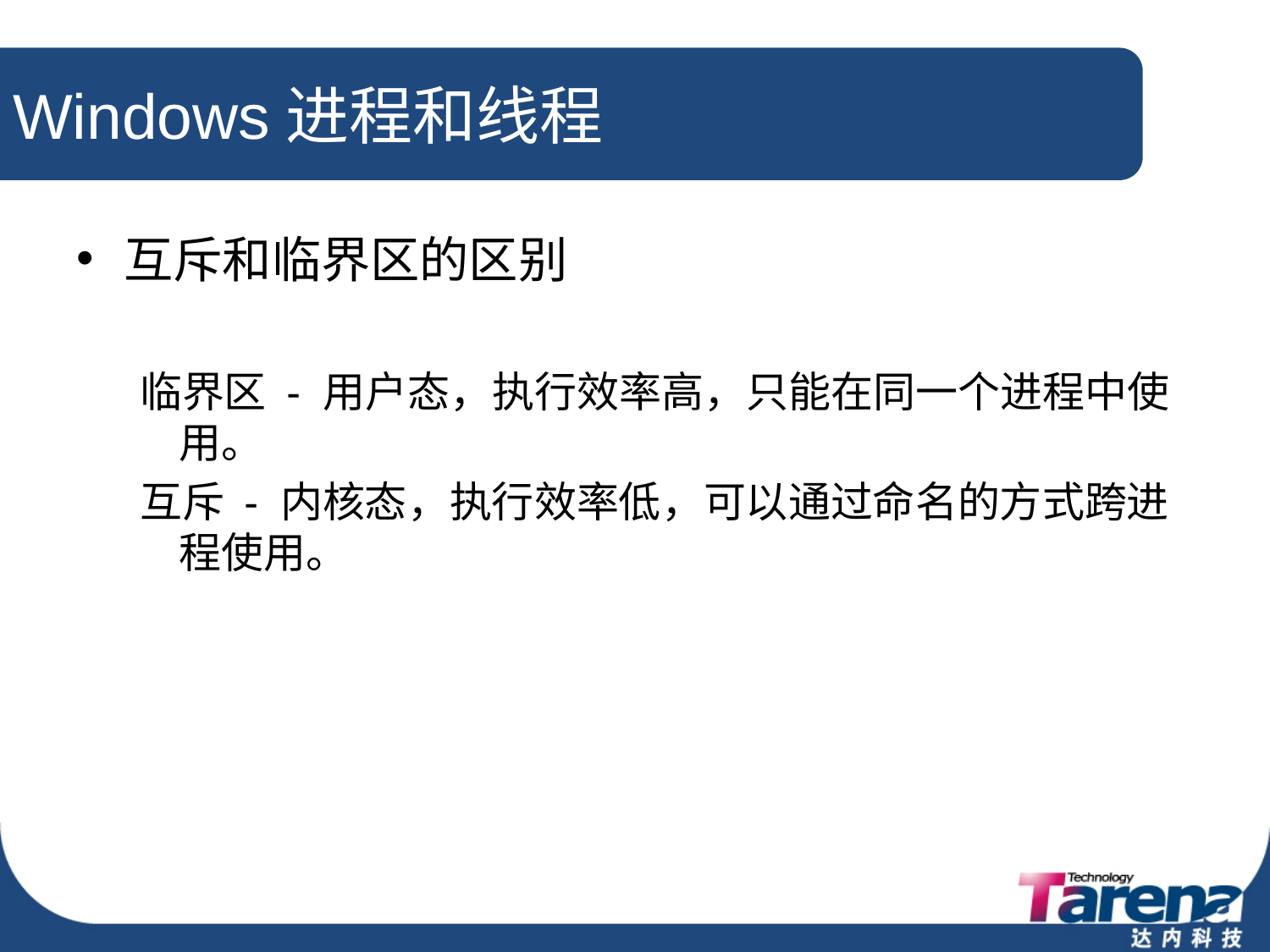

# Windows进程和线程
互斥和临界区的区别

临界区 - 用户态，执行效率高，只能在同一个进程中使用。
互斥 - 内核态，执行效率低，可以通过命名的方式跨进程使用。